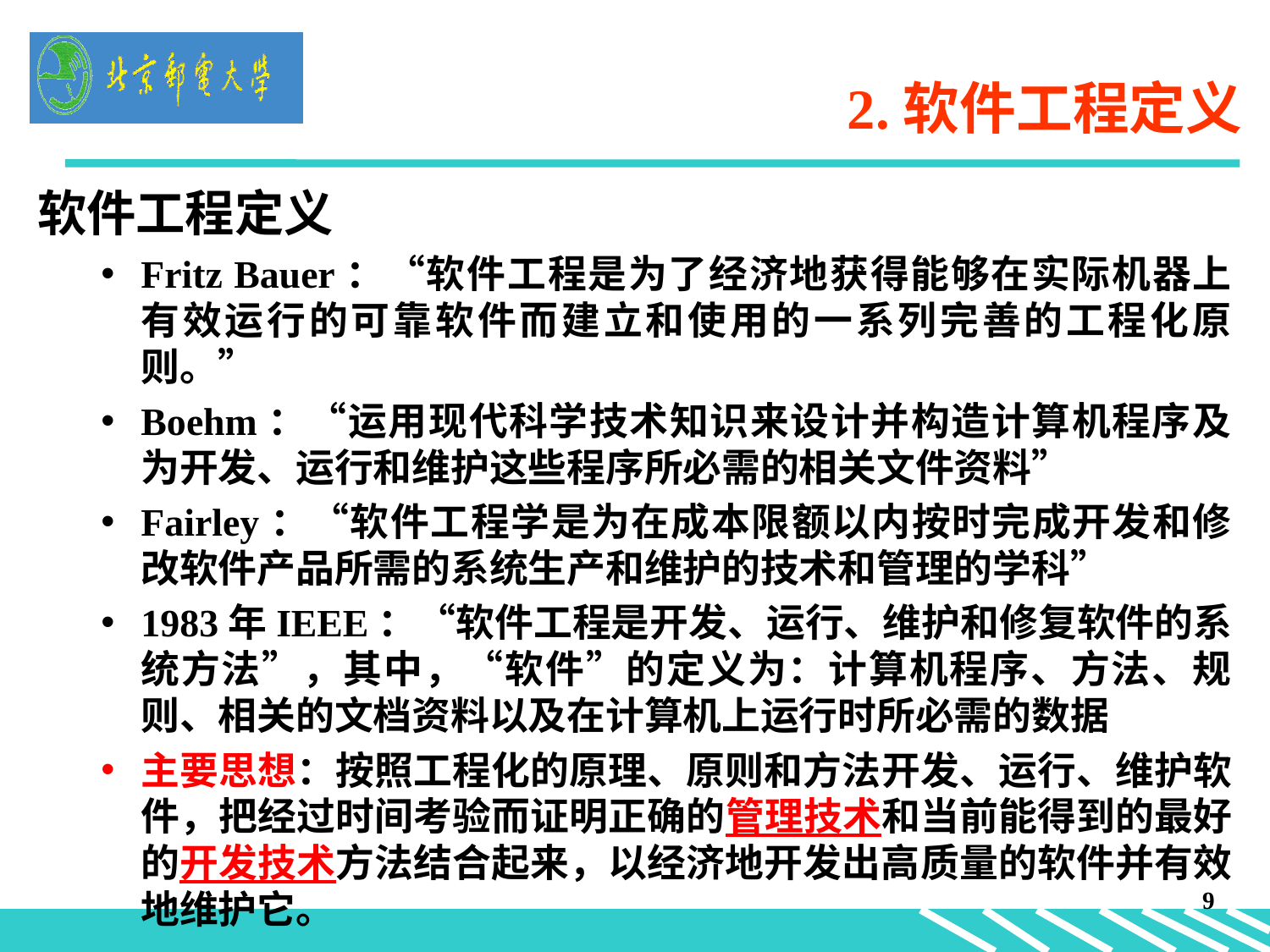

# 2.软件工程定义
软件工程定义
Fritz Bauer：“软件工程是为了经济地获得能够在实际机器上有效运行的可靠软件而建立和使用的一系列完善的工程化原则。”
Boehm：“运用现代科学技术知识来设计并构造计算机程序及为开发、运行和维护这些程序所必需的相关文件资料”
Fairley：“软件工程学是为在成本限额以内按时完成开发和修改软件产品所需的系统生产和维护的技术和管理的学科”
1983年IEEE：“软件工程是开发、运行、维护和修复软件的系统方法”，其中，“软件”的定义为：计算机程序、方法、规则、相关的文档资料以及在计算机上运行时所必需的数据
主要思想：按照工程化的原理、原则和方法开发、运行、维护软件，把经过时间考验而证明正确的管理技术和当前能得到的最好的开发技术方法结合起来，以经济地开发出高质量的软件并有效地维护它。
9